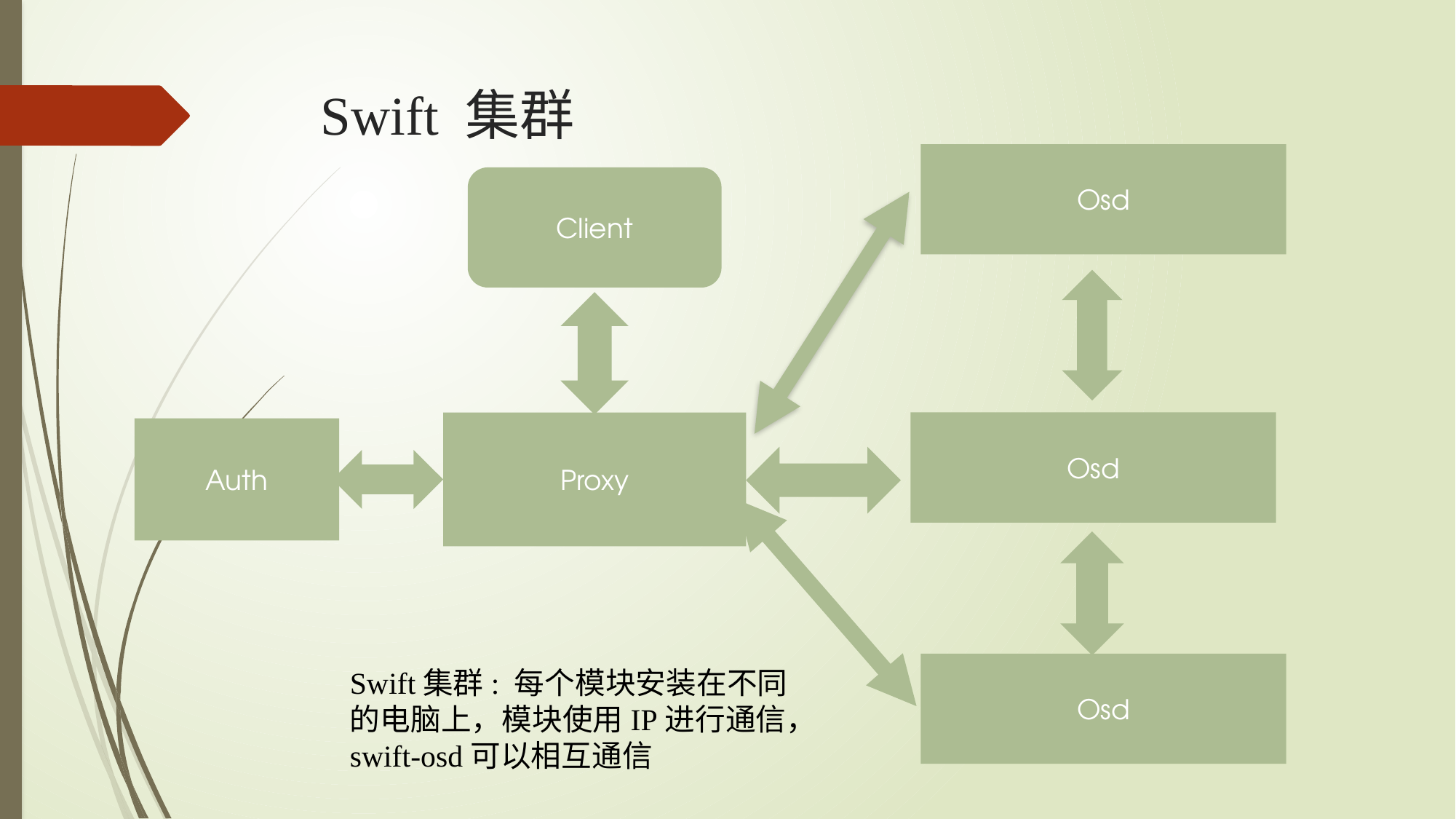

# Swift 集群
Osd
Client

Osd
Proxy
Auth

Osd
Swift集群: 每个模块安装在不同的电脑上，模块使用IP进行通信，swift-osd可以相互通信